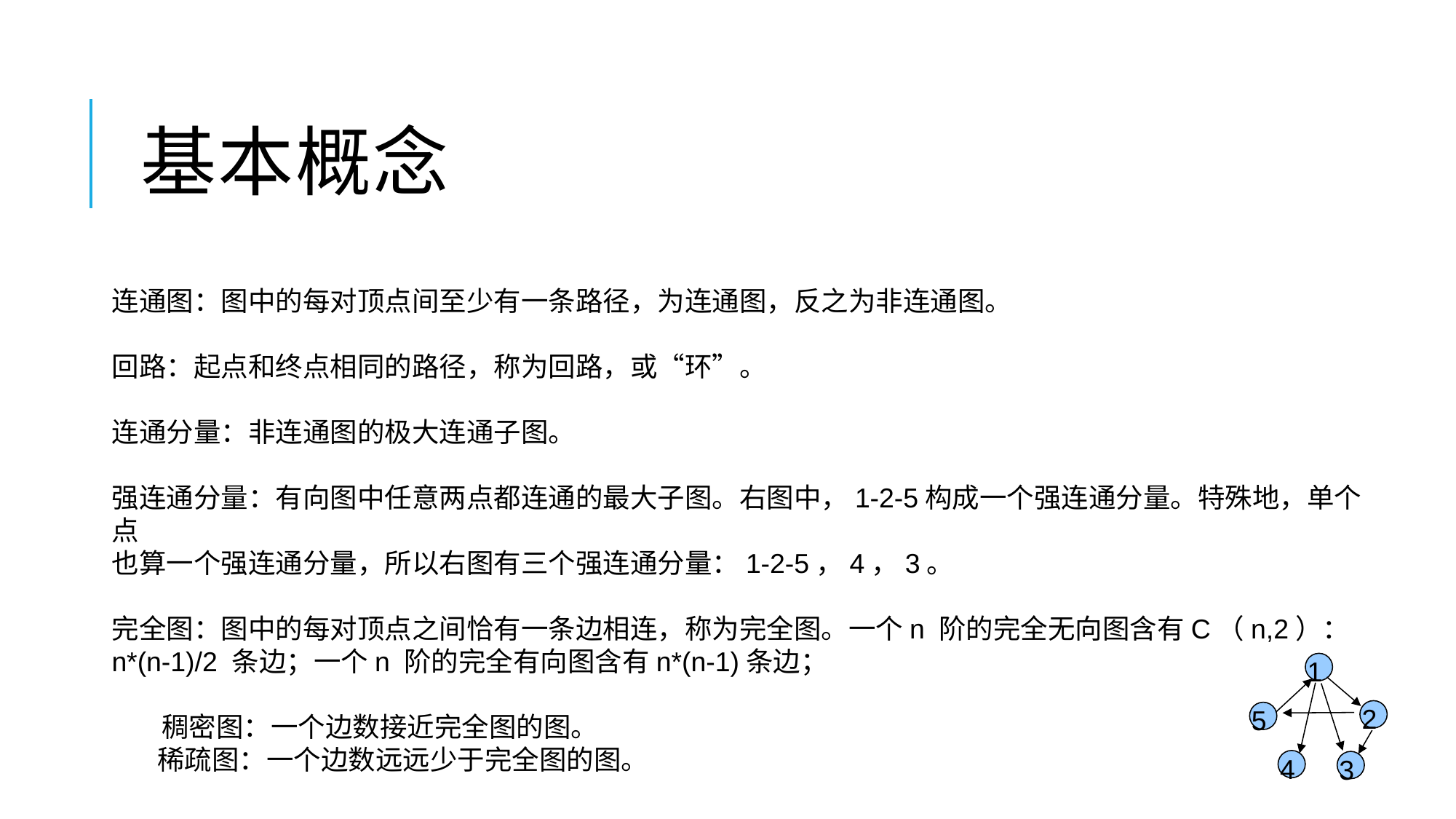

# 基本概念

连通图：图中的每对顶点间至少有一条路径，为连通图，反之为非连通图。

回路：起点和终点相同的路径，称为回路，或“环”。

连通分量：非连通图的极大连通子图。

强连通分量：有向图中任意两点都连通的最大子图。右图中，1-2-5构成一个强连通分量。特殊地，单个点
也算一个强连通分量，所以右图有三个强连通分量：1-2-5，4，3。

完全图：图中的每对顶点之间恰有一条边相连，称为完全图。一个n 阶的完全无向图含有C（n,2）：n*(n-1)/2 条边；一个n 阶的完全有向图含有n*(n-1)条边；

       稠密图：一个边数接近完全图的图。
　   稀疏图：一个边数远远少于完全图的图。

 1

 2

 5

 4

 3